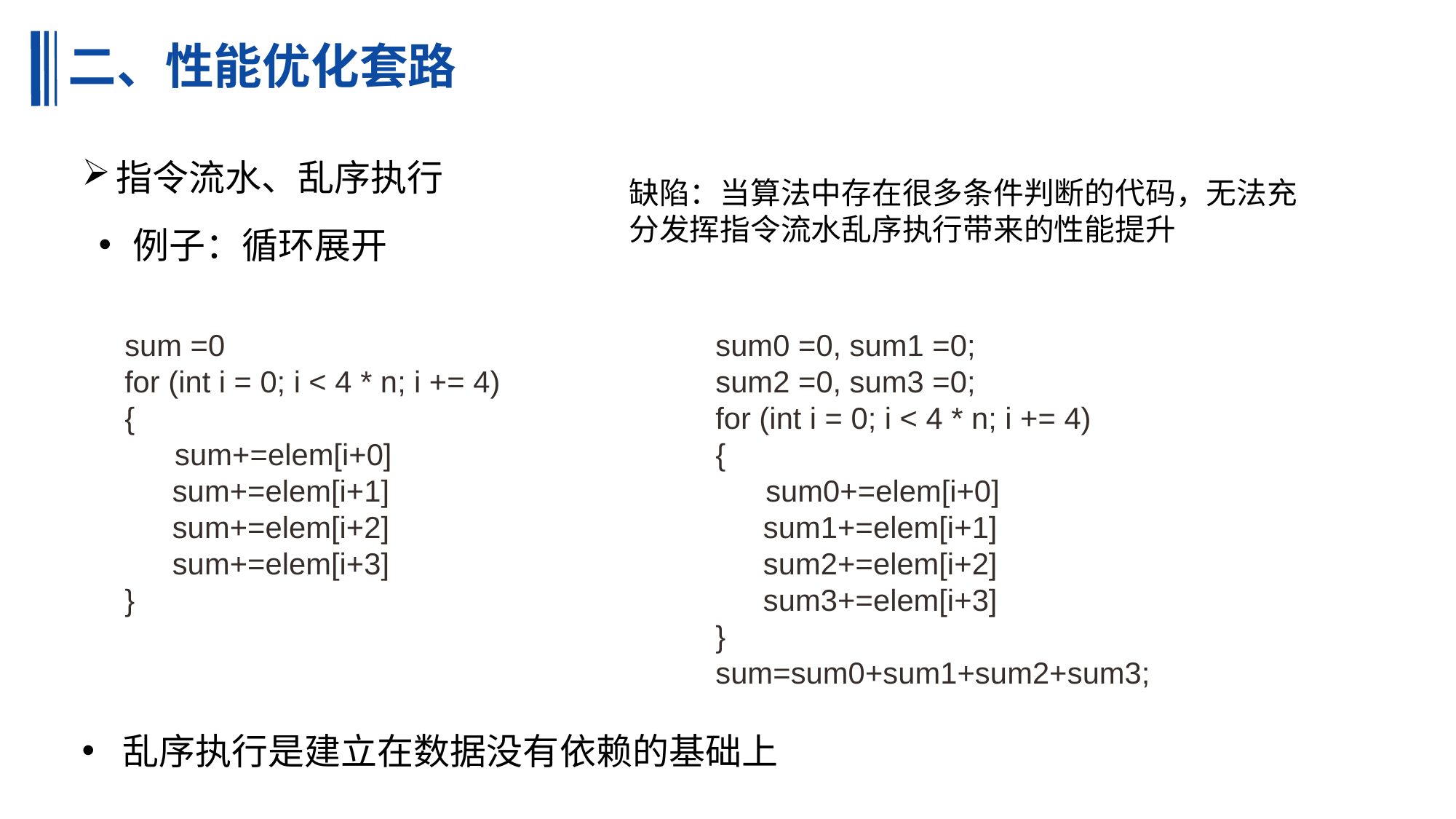

# 二、性能优化套路
指令流水、乱序执行

缺陷：当算法中存在很多条件判断的代码，无法充分发挥指令流水乱序执行带来的性能提升
例子：循环展开
sum =0
for (int i = 0; i < 4 * n; i += 4)
{
      sum+=elem[i+0]
sum+=elem[i+1]
sum+=elem[i+2]
sum+=elem[i+3]
}

sum0 =0, sum1 =0;
sum2 =0, sum3 =0;
for (int i = 0; i < 4 * n; i += 4)
{
      sum0+=elem[i+0]
sum1+=elem[i+1]
sum2+=elem[i+2]
sum3+=elem[i+3]
}
sum=sum0+sum1+sum2+sum3;

乱序执行是建立在数据没有依赖的基础上